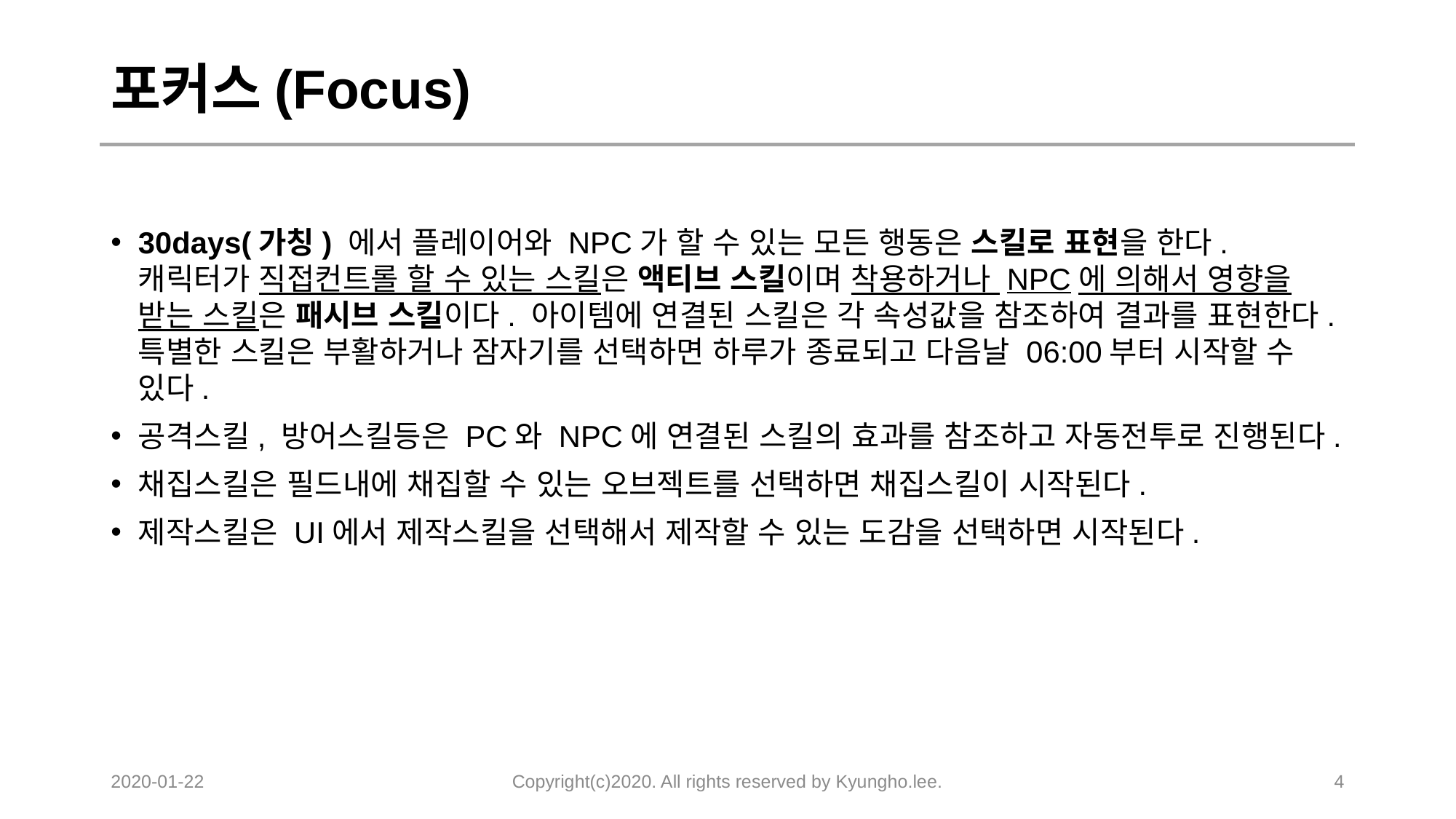

# 포커스(Focus)
30days(가칭) 에서 플레이어와 NPC가 할 수 있는 모든 행동은 스킬로 표현을 한다. 캐릭터가 직접컨트롤 할 수 있는 스킬은 액티브 스킬이며 착용하거나 NPC에 의해서 영향을 받는 스킬은 패시브 스킬이다. 아이템에 연결된 스킬은 각 속성값을 참조하여 결과를 표현한다. 특별한 스킬은 부활하거나 잠자기를 선택하면 하루가 종료되고 다음날 06:00부터 시작할 수 있다.
공격스킬, 방어스킬등은 PC와 NPC에 연결된 스킬의 효과를 참조하고 자동전투로 진행된다.
채집스킬은 필드내에 채집할 수 있는 오브젝트를 선택하면 채집스킬이 시작된다.
제작스킬은 UI에서 제작스킬을 선택해서 제작할 수 있는 도감을 선택하면 시작된다.
2020-01-22
Copyright(c)2020. All rights reserved by Kyungho.lee.
4